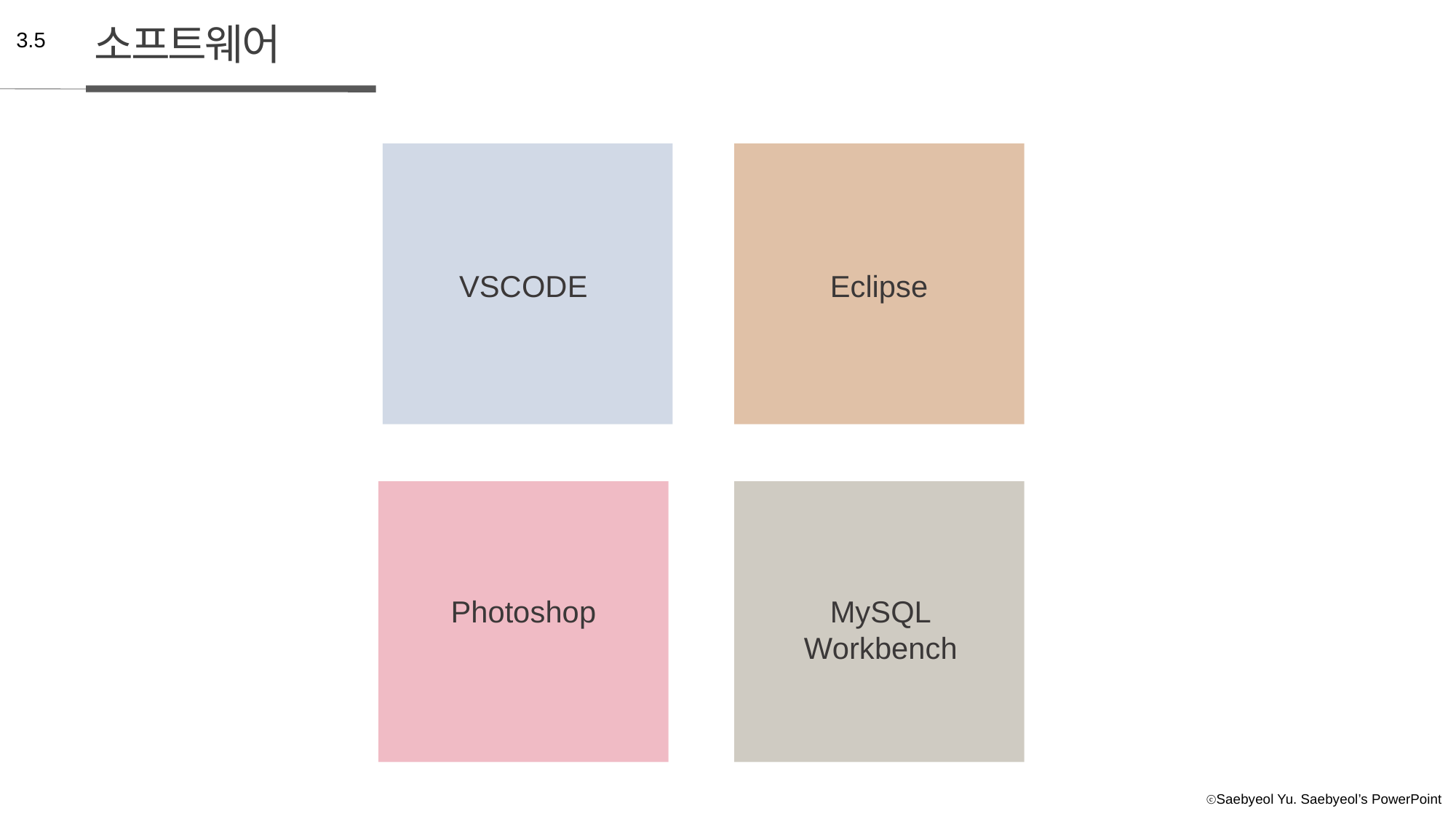

소프트웨어
3.5

VSCODE
Eclipse

Photoshop
MySQL
Workbench